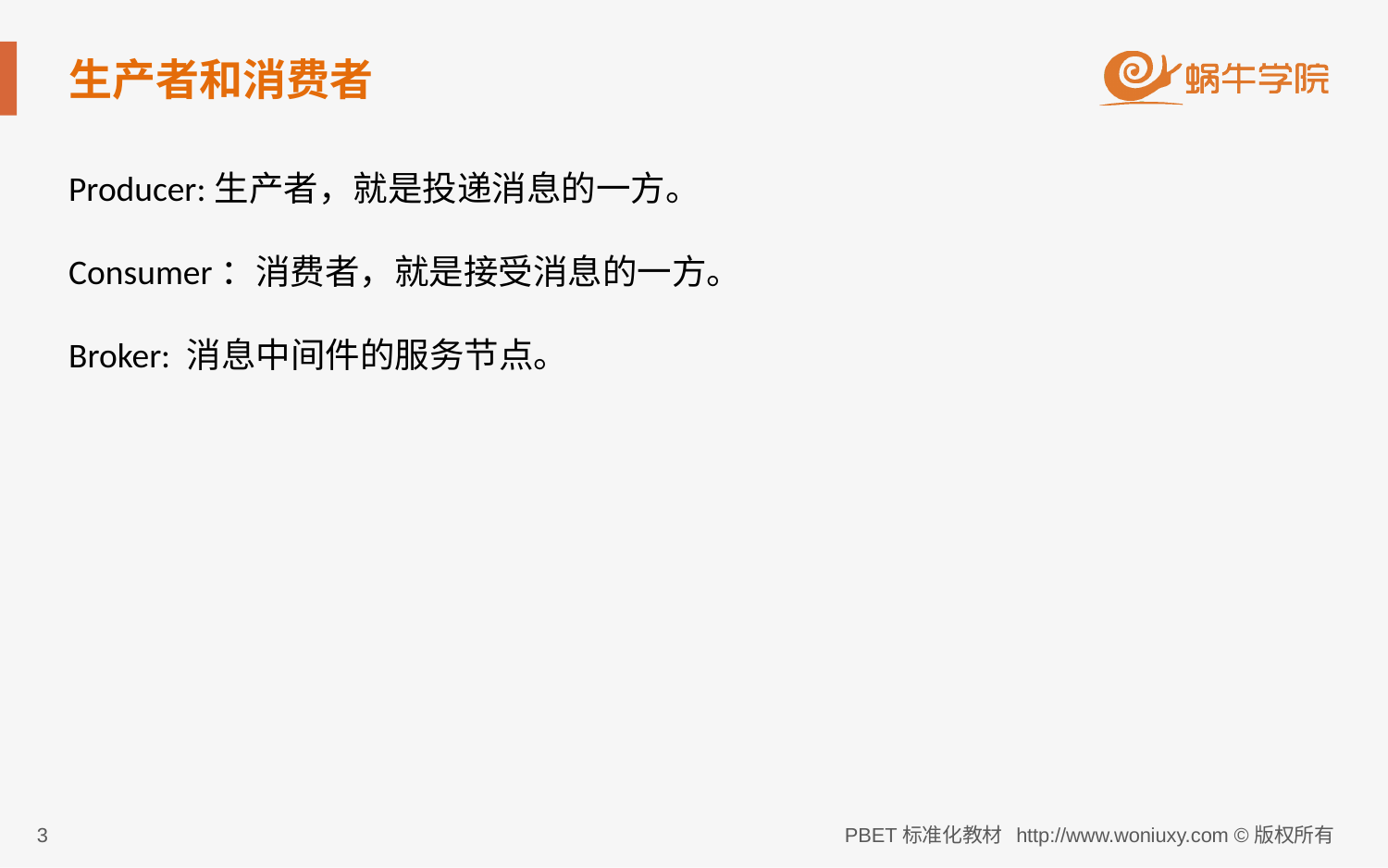

# 生产者和消费者
Producer:生产者，就是投递消息的一方。

Consumer：消费者，就是接受消息的一方。

Broker: 消息中间件的服务节点。